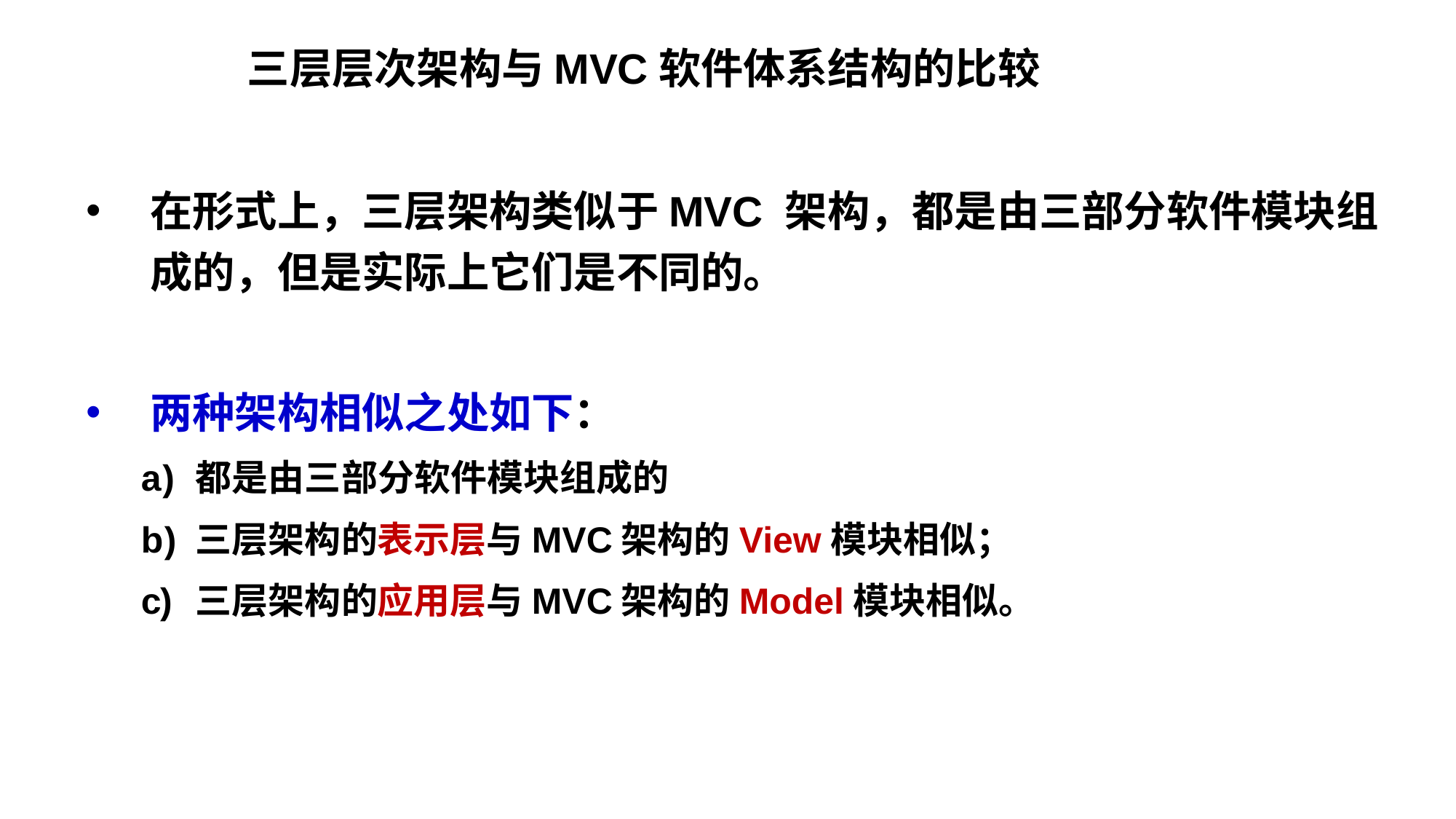

# 三层层次架构与MVC软件体系结构的比较
在形式上，三层架构类似于MVC 架构，都是由三部分软件模块组成的，但是实际上它们是不同的。

两种架构相似之处如下：
都是由三部分软件模块组成的
三层架构的表示层与MVC架构的View模块相似；
三层架构的应用层与MVC架构的Model模块相似。